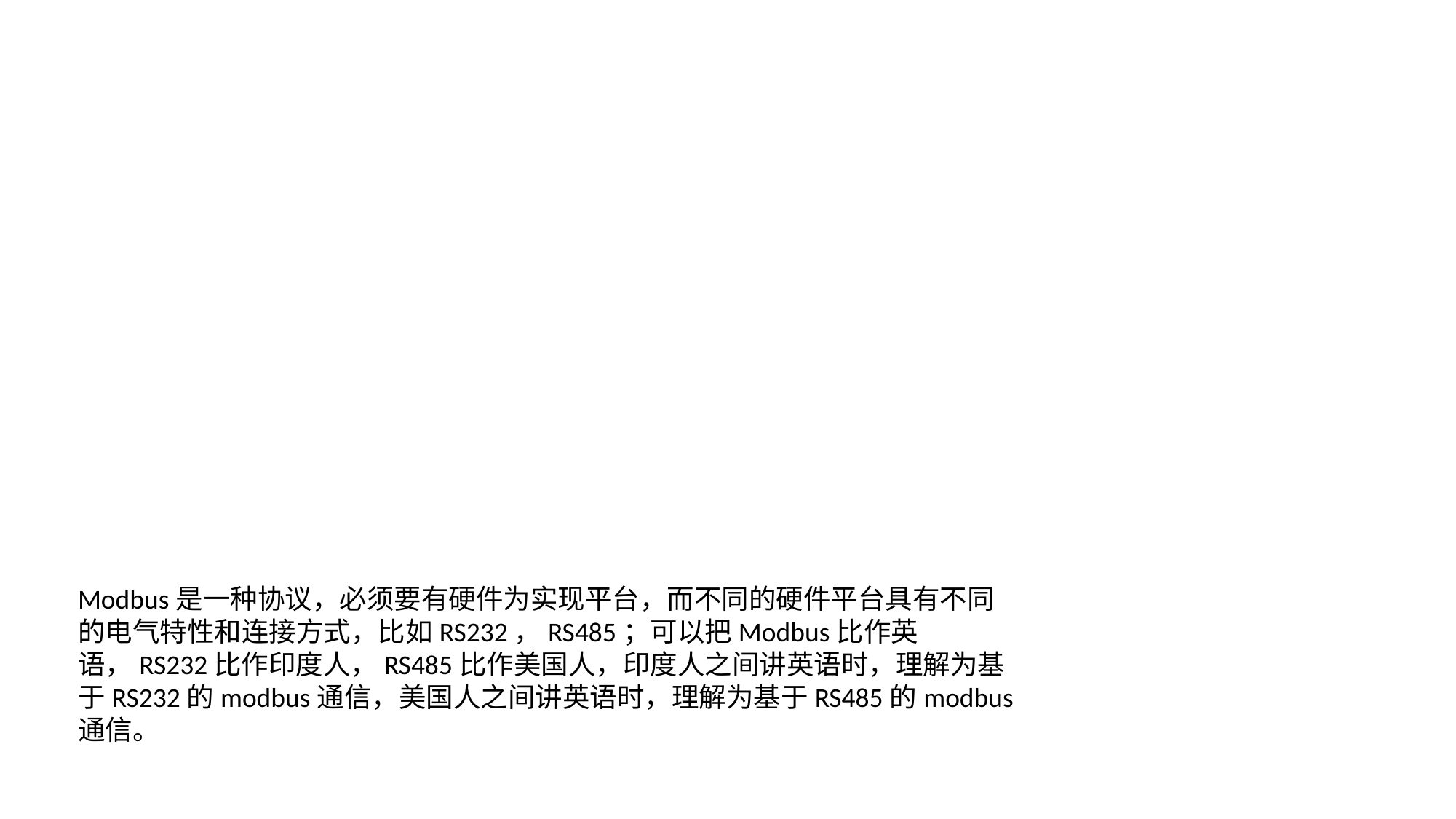

Modbus是一种协议，必须要有硬件为实现平台，而不同的硬件平台具有不同的电气特性和连接方式，比如RS232，RS485；可以把Modbus比作英语，RS232比作印度人，RS485比作美国人，印度人之间讲英语时，理解为基于RS232的modbus通信，美国人之间讲英语时，理解为基于RS485的modbus通信。